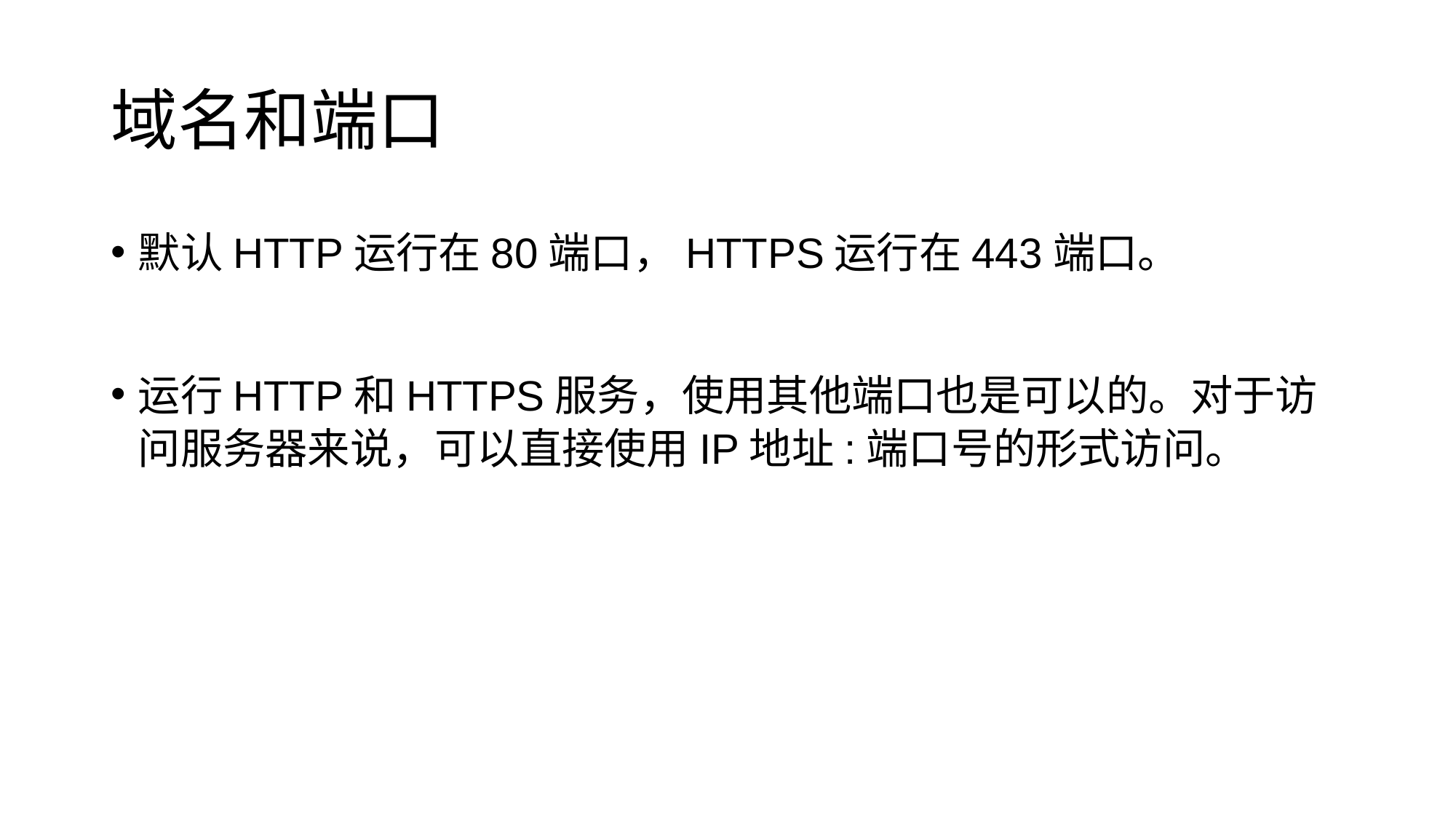

# 域名和端口
默认HTTP运行在80端口，HTTPS运行在443端口。

运行HTTP和HTTPS服务，使用其他端口也是可以的。对于访问服务器来说，可以直接使用IP地址:端口号的形式访问。